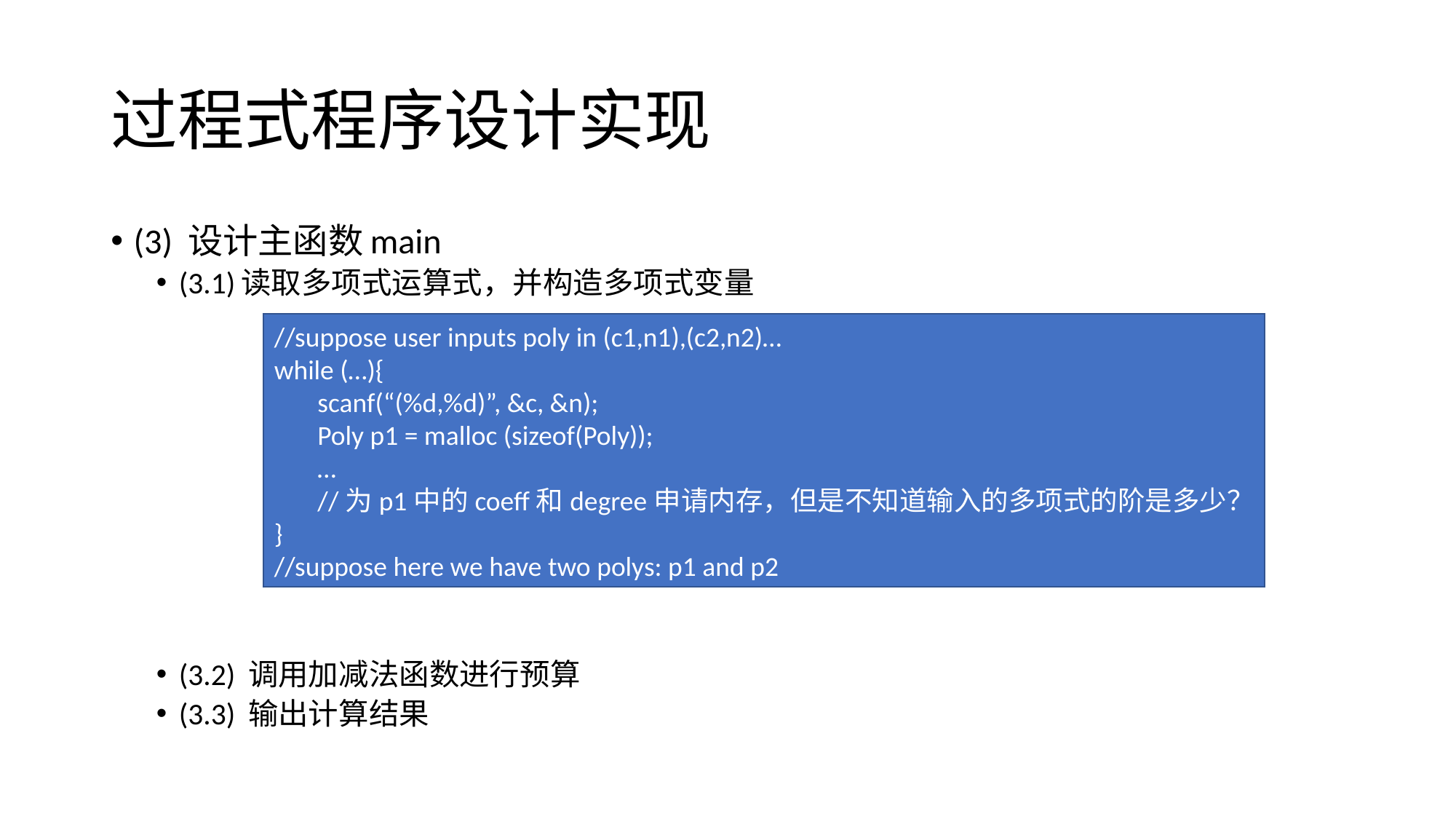

# 过程式程序设计实现
(3) 设计主函数main
(3.1)读取多项式运算式，并构造多项式变量

(3.2) 调用加减法函数进行预算
(3.3) 输出计算结果
//suppose user inputs poly in (c1,n1),(c2,n2)…
while (…){
       scanf(“(%d,%d)”, &c, &n);
       Poly p1 = malloc (sizeof(Poly));
       …
       //为p1中的coeff和degree申请内存，但是不知道输入的多项式的阶是多少？
}
//suppose here we have two polys: p1 and p2